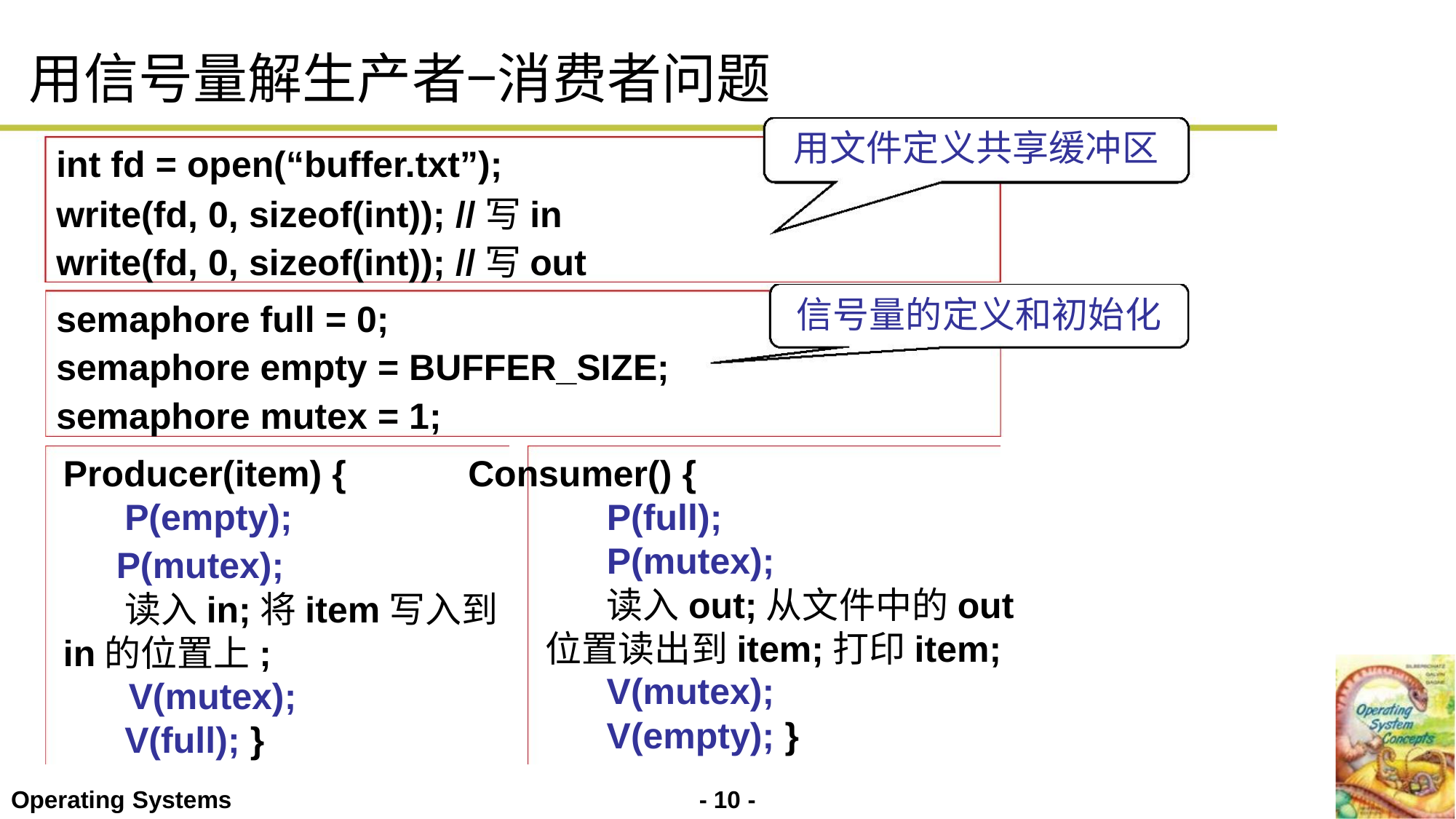

用信号量解生产者−消费者问题

用文件定义共享缓冲区
信号量的定义和初始化
int fd = open(“buffer.txt”);
write(fd, 0, sizeof(int)); //写in
write(fd, 0, sizeof(int)); //写out

semaphore full = 0;
semaphore empty = BUFFER_SIZE;
semaphore mutex = 1;

Producer(item) { Consumer() {
P(full);
P(empty);
P(mutex);
P(mutex);
读入out;从文件中的out
位置读出到item;打印item;
V(mutex);
读入in;将item写入到
in的位置上;

V(mutex);
V(empty); }
V(full); }
- 10 -
Operating Systems